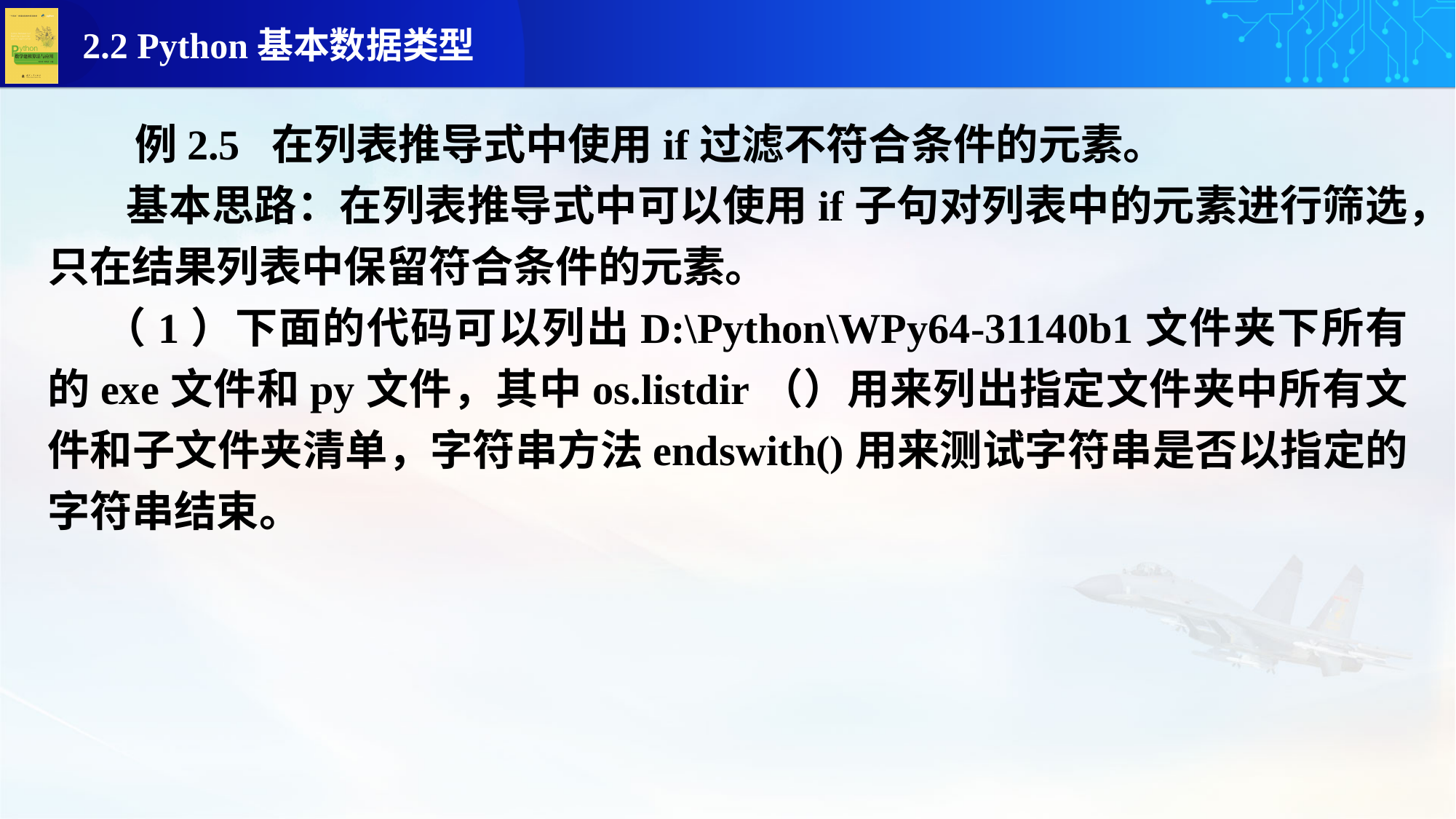

例2.5  在列表推导式中使用if过滤不符合条件的元素。
       基本思路：在列表推导式中可以使用if子句对列表中的元素进行筛选，只在结果列表中保留符合条件的元素。
    （1）下面的代码可以列出D:\Python\WPy64-31140b1文件夹下所有的exe文件和py文件，其中os.listdir（）用来列出指定文件夹中所有文件和子文件夹清单，字符串方法endswith()用来测试字符串是否以指定的字符串结束。